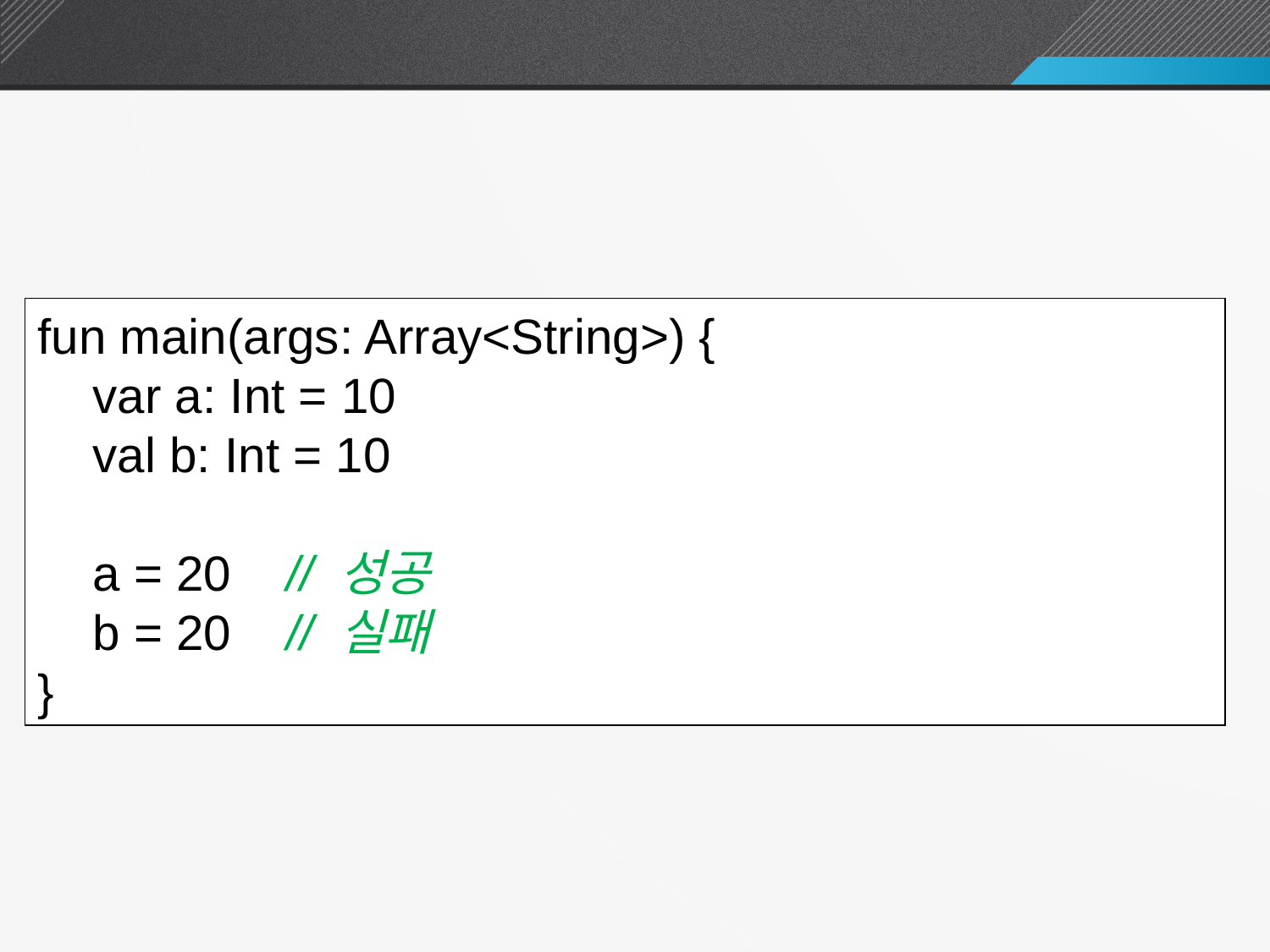

val과 var의 차이
fun main(args: Array<String>) {
    var a: Int = 10
    val b: Int = 10

    a = 20    // 성공
    b = 20    // 실패
}